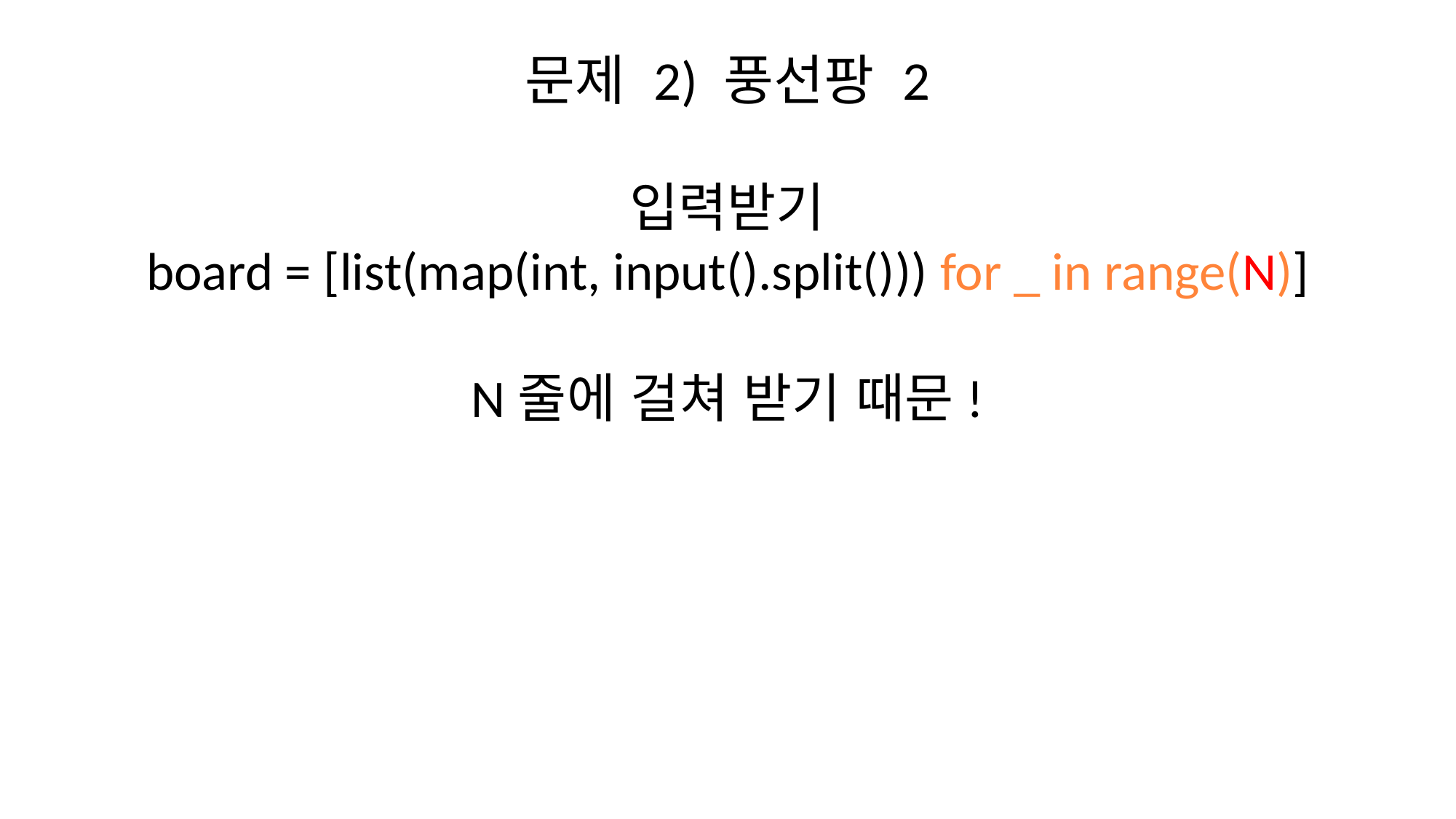

# 문제 2) 풍선팡 2
입력받기
board = [list(map(int, input().split())) for _ in range(N)]

N줄에 걸쳐 받기 때문!